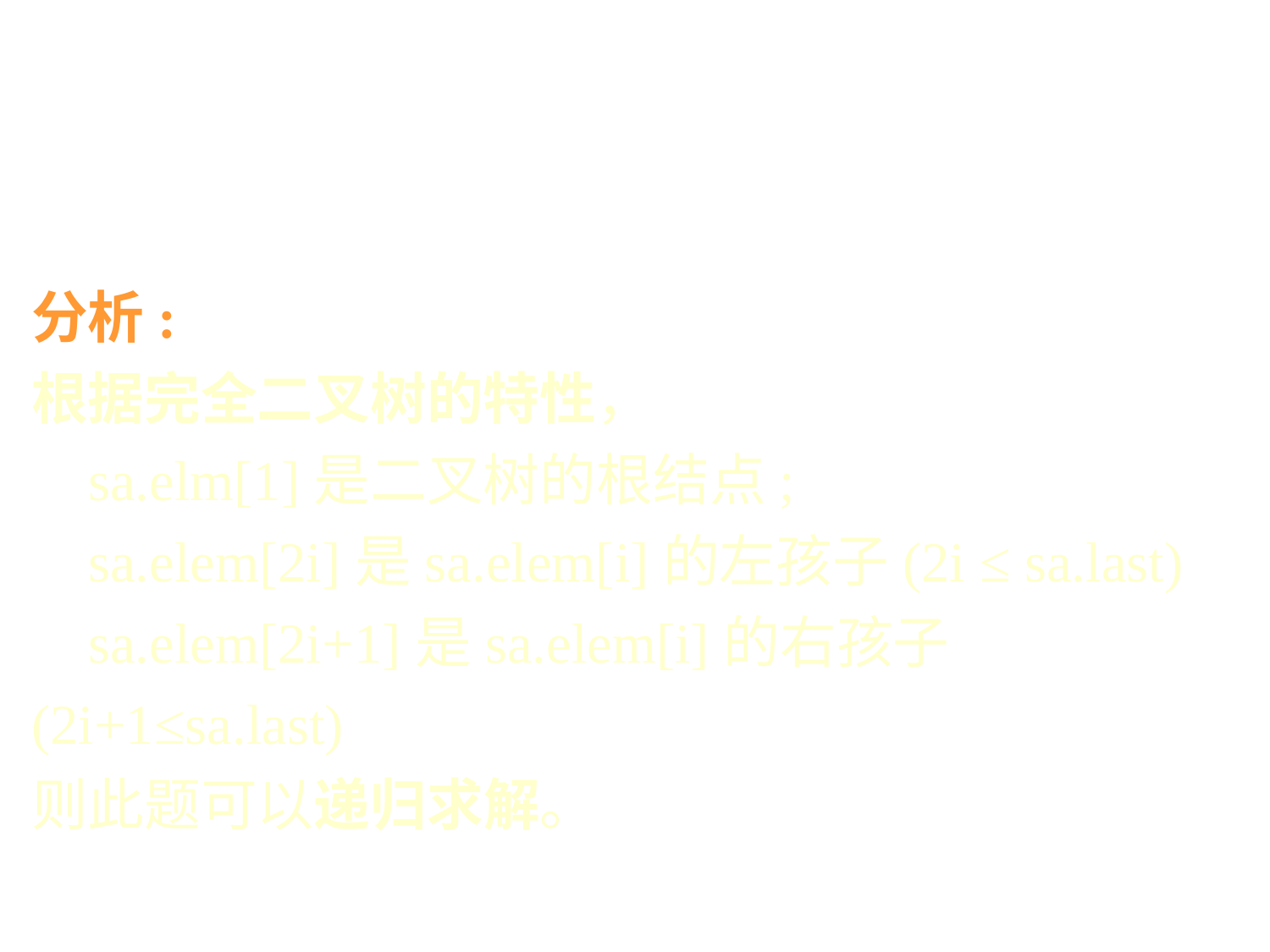

6.54  编写算法，由已知的完全二叉树的顺序存储表示  sa 建二叉链表。
分析:
根据完全二叉树的特性，
    sa.elm[1]是二叉树的根结点;
    sa.elem[2i]是sa.elem[i]的左孩子(2i ≤ sa.last)
    sa.elem[2i+1]是sa.elem[i]的右孩子(2i+1≤sa.last)
则此题可以递归求解。